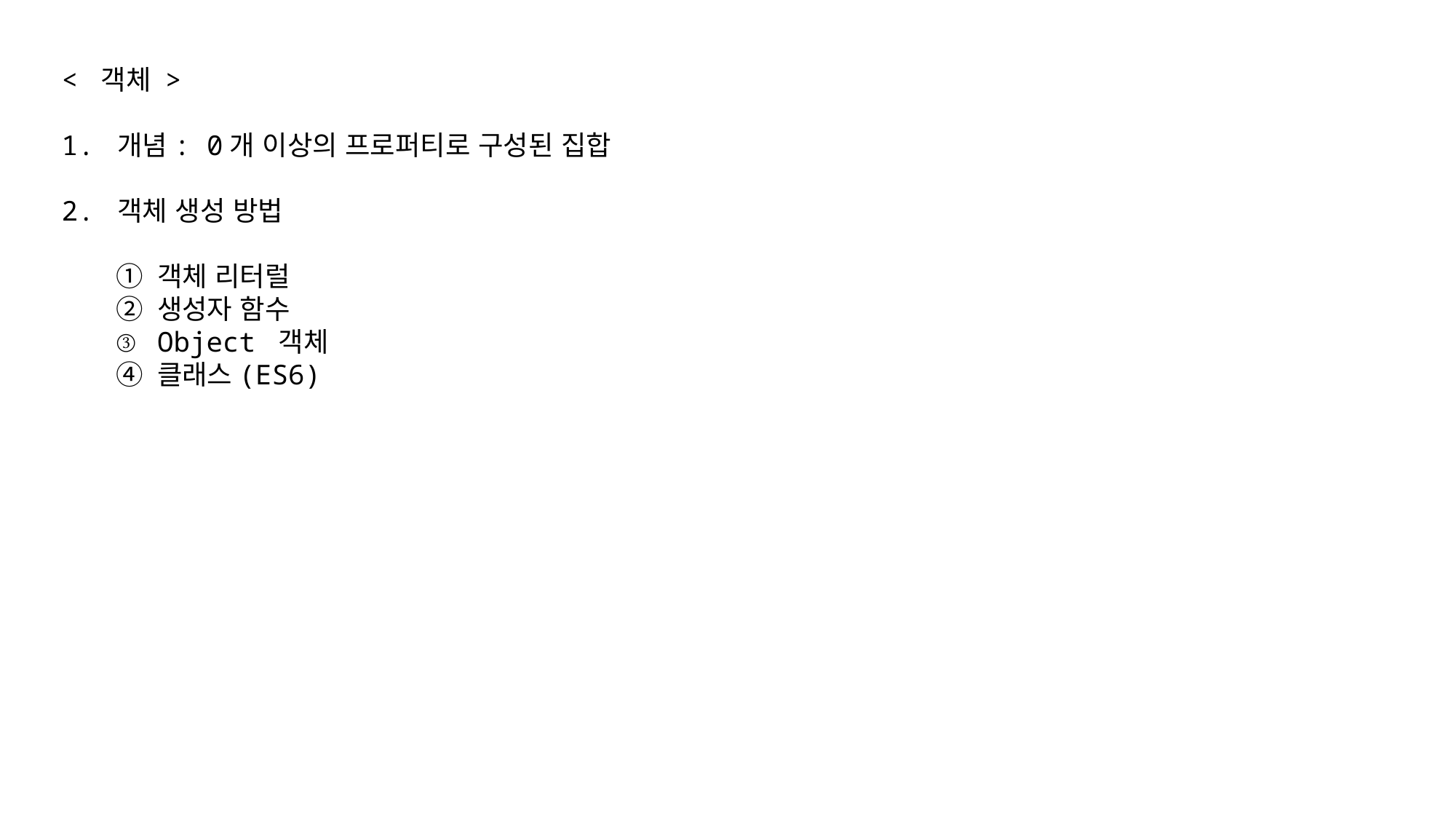

< 객체 >

1. 개념: 0개 이상의 프로퍼티로 구성된 집합

2. 객체 생성 방법

객체 리터럴
생성자 함수
Object 객체
클래스(ES6)